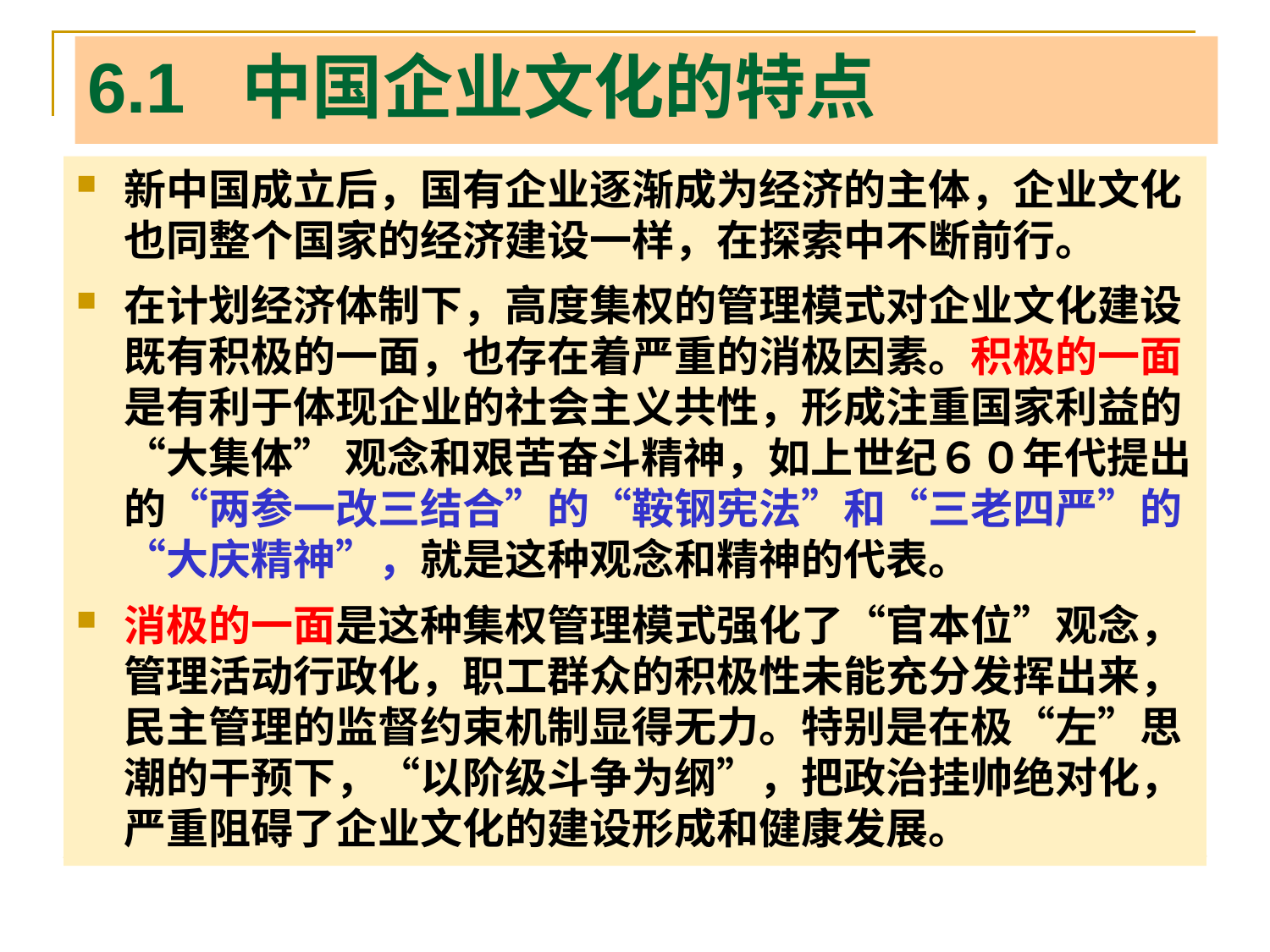

# 6.1  中国企业文化的特点
新中国成立后，国有企业逐渐成为经济的主体，企业文化也同整个国家的经济建设一样，在探索中不断前行。
在计划经济体制下，高度集权的管理模式对企业文化建设既有积极的一面，也存在着严重的消极因素。积极的一面是有利于体现企业的社会主义共性，形成注重国家利益的“大集体” 观念和艰苦奋斗精神，如上世纪６０年代提出的“两参一改三结合”的“鞍钢宪法”和“三老四严”的“大庆精神”，就是这种观念和精神的代表。
消极的一面是这种集权管理模式强化了“官本位”观念，管理活动行政化，职工群众的积极性未能充分发挥出来，民主管理的监督约束机制显得无力。特别是在极“左”思潮的干预下，“以阶级斗争为纲”，把政治挂帅绝对化，严重阻碍了企业文化的建设形成和健康发展。

4